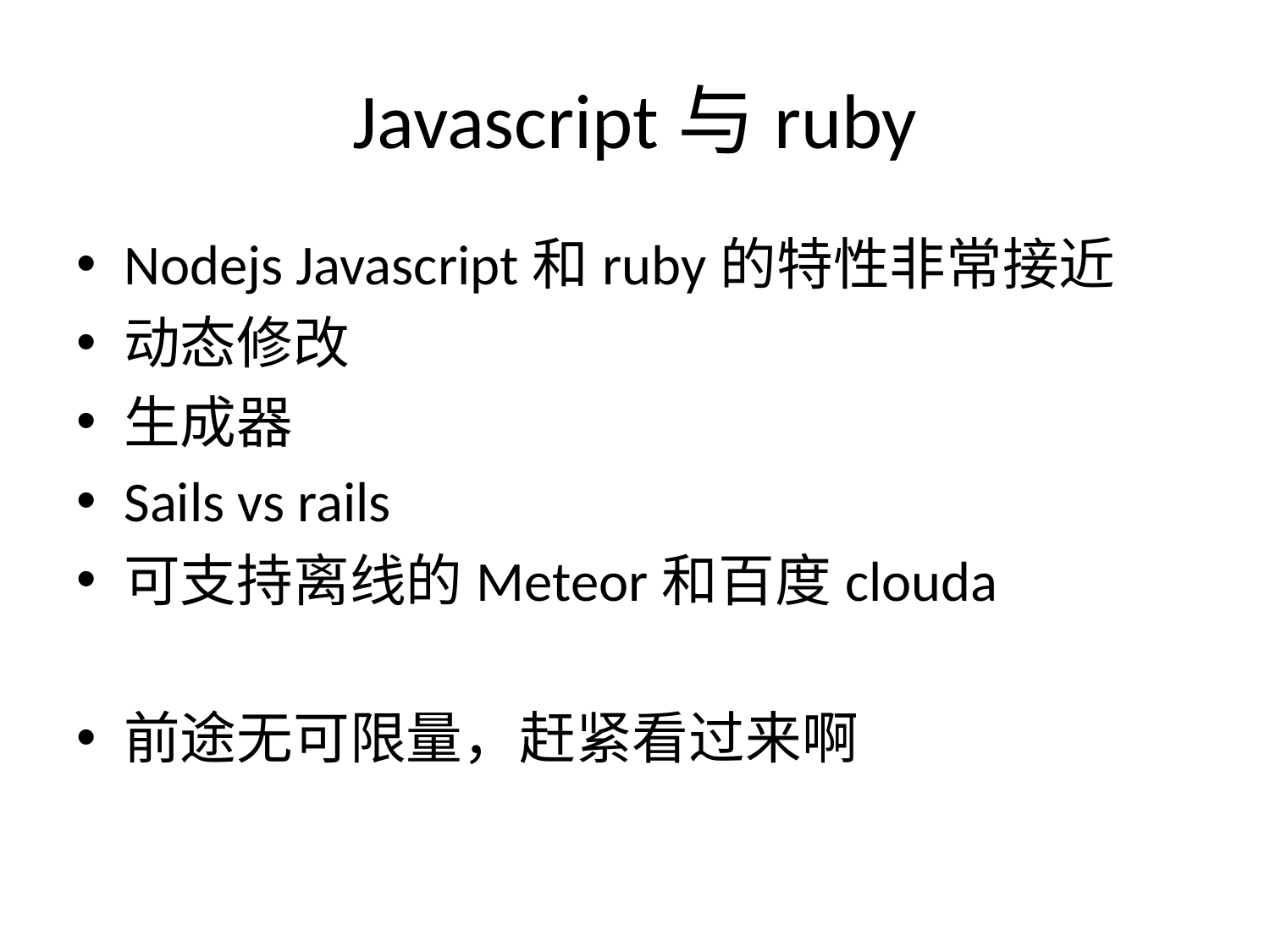

# Javascript与ruby
Nodejs Javascript和ruby的特性非常接近
动态修改
生成器
Sails vs rails
可支持离线的Meteor和百度clouda

前途无可限量，赶紧看过来啊